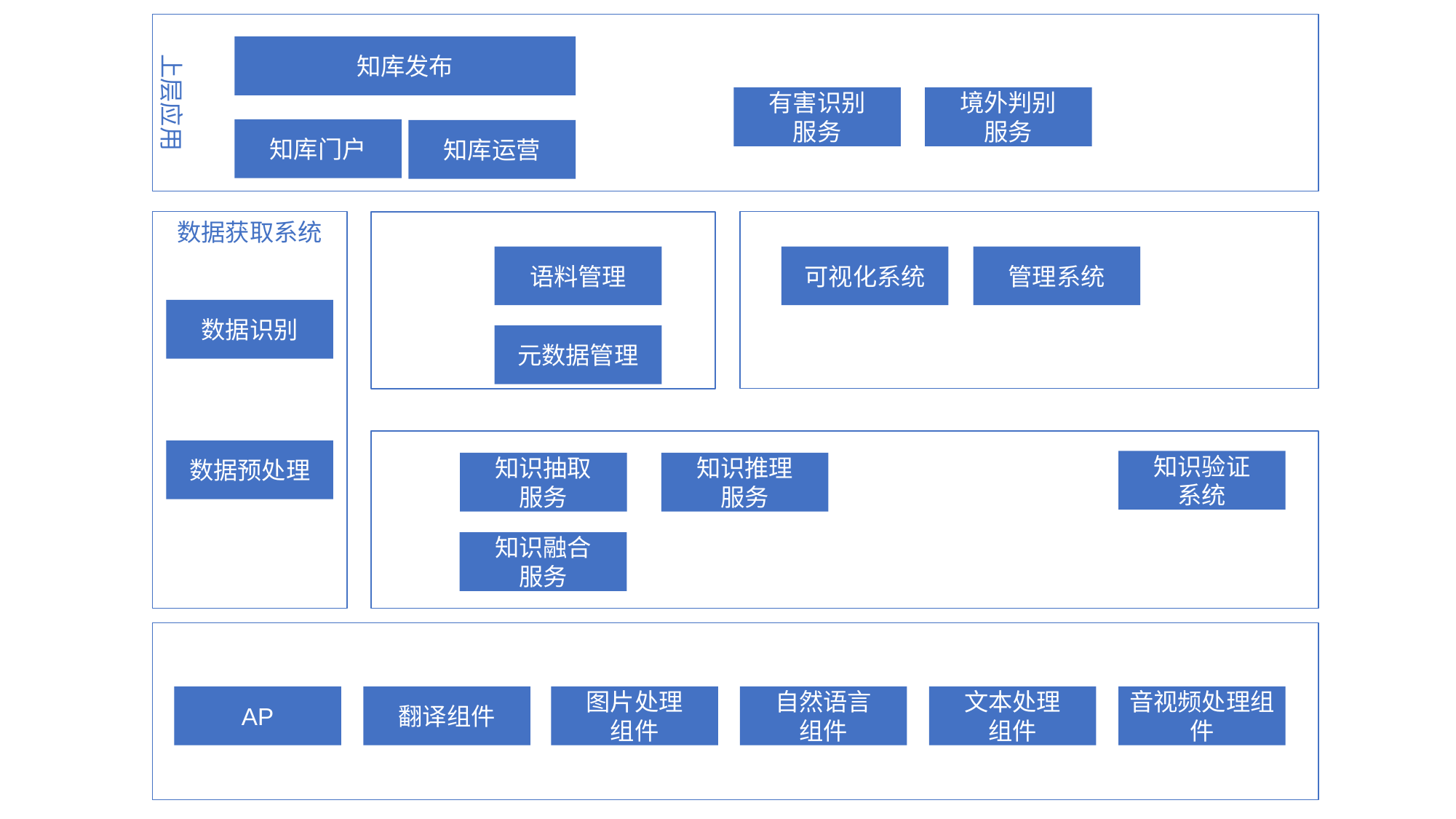

上层应用
知库发布
有害识别
服务
境外判别
服务
知库门户
知库运营
数据获取系统

语料管理
可视化系统
管理系统
数据识别
元数据管理

数据预处理
知识验证
系统
知识抽取
服务
知识推理
服务
知识融合
服务

AP
翻译组件
图片处理
组件
自然语言
组件
文本处理
组件
音视频处理组件